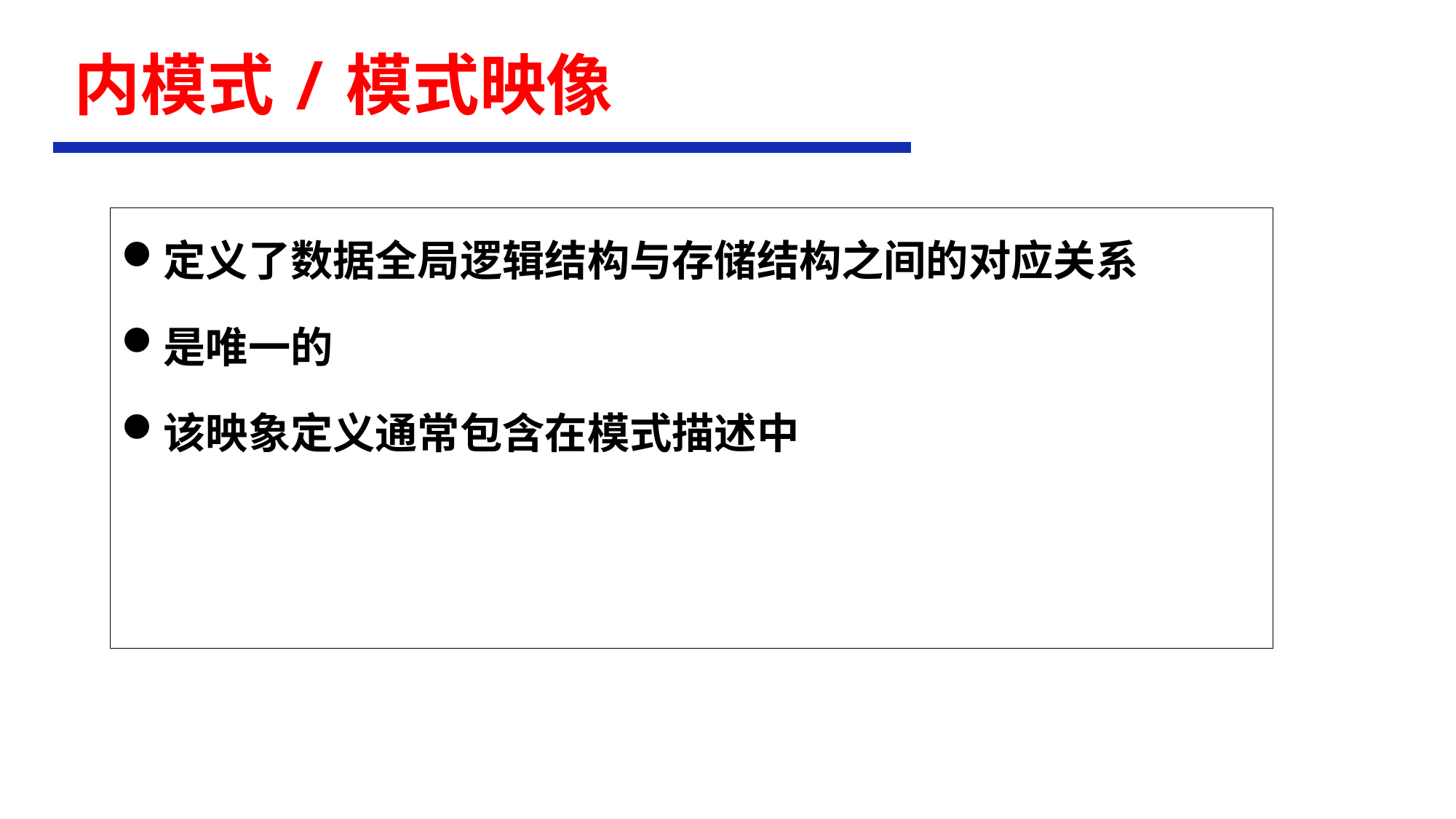

# 内模式/模式映像
定义了数据全局逻辑结构与存储结构之间的对应关系
是唯一的
该映象定义通常包含在模式描述中